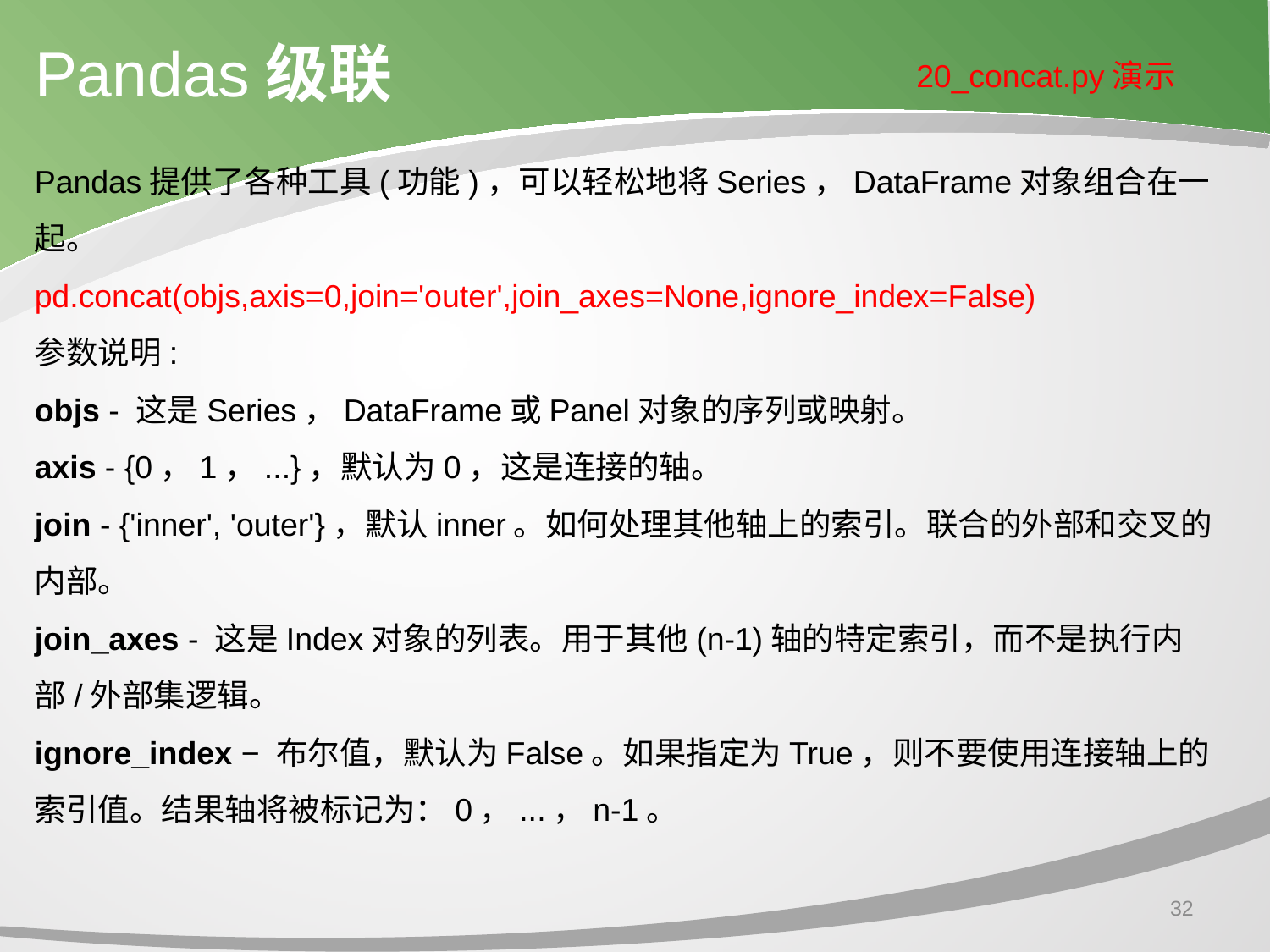

# Pandas级联
20_concat.py演示
Pandas提供了各种工具(功能)，可以轻松地将Series，DataFrame对象组合在一起。
pd.concat(objs,axis=0,join='outer',join_axes=None,ignore_index=False)
参数说明:
objs - 这是Series，DataFrame或Panel对象的序列或映射。
axis - {0，1，...}，默认为0，这是连接的轴。
join - {'inner', 'outer'}，默认inner。如何处理其他轴上的索引。联合的外部和交叉的内部。
join_axes - 这是Index对象的列表。用于其他(n-1)轴的特定索引，而不是执行内部/外部集逻辑。
ignore_index − 布尔值，默认为False。如果指定为True，则不要使用连接轴上的索引值。结果轴将被标记为：0，...，n-1。
32